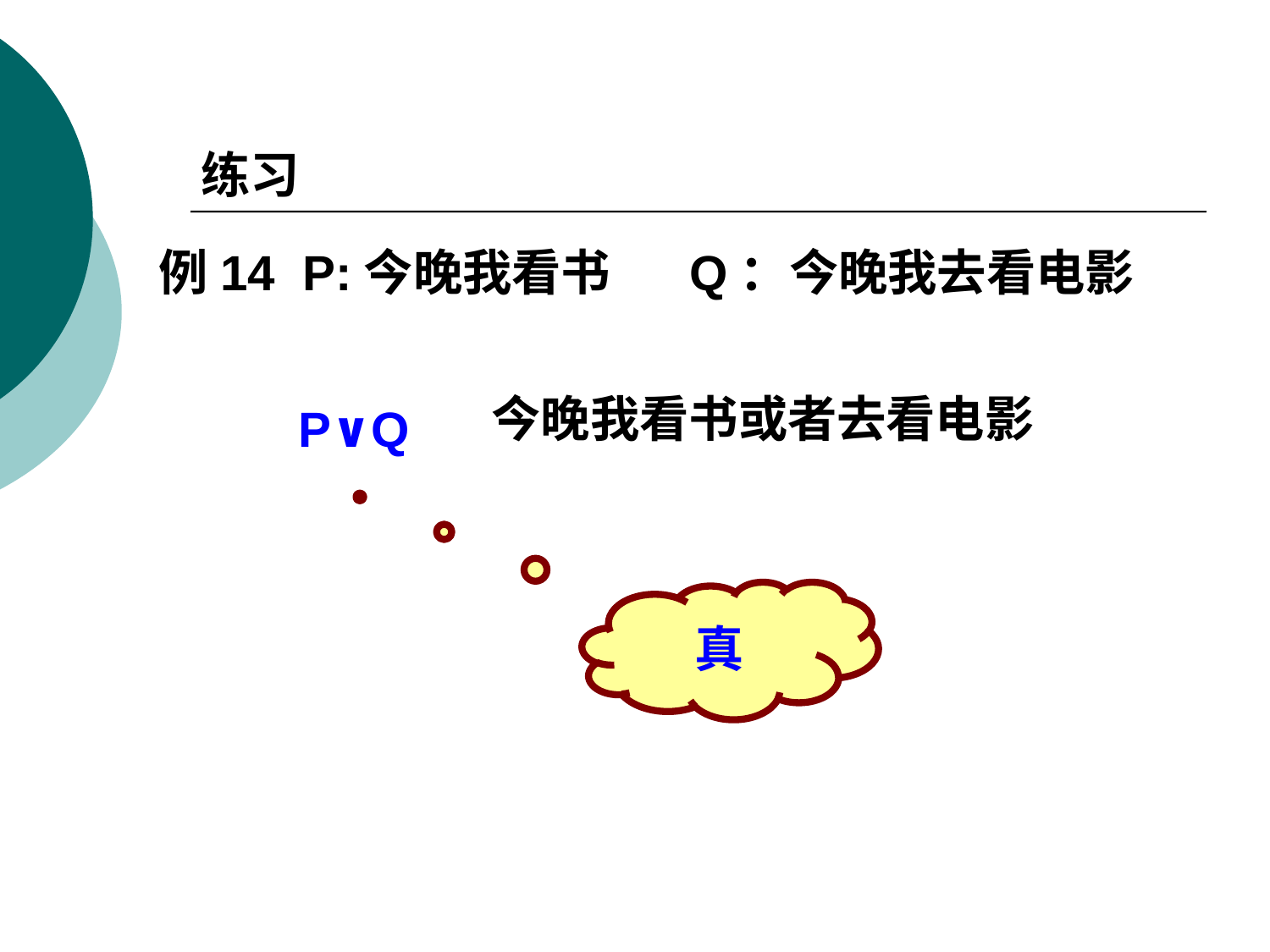

练习
例14  P:今晚我看书      Q：今晚我去看电影
今晚我看书或者去看电影
P∨Q
真